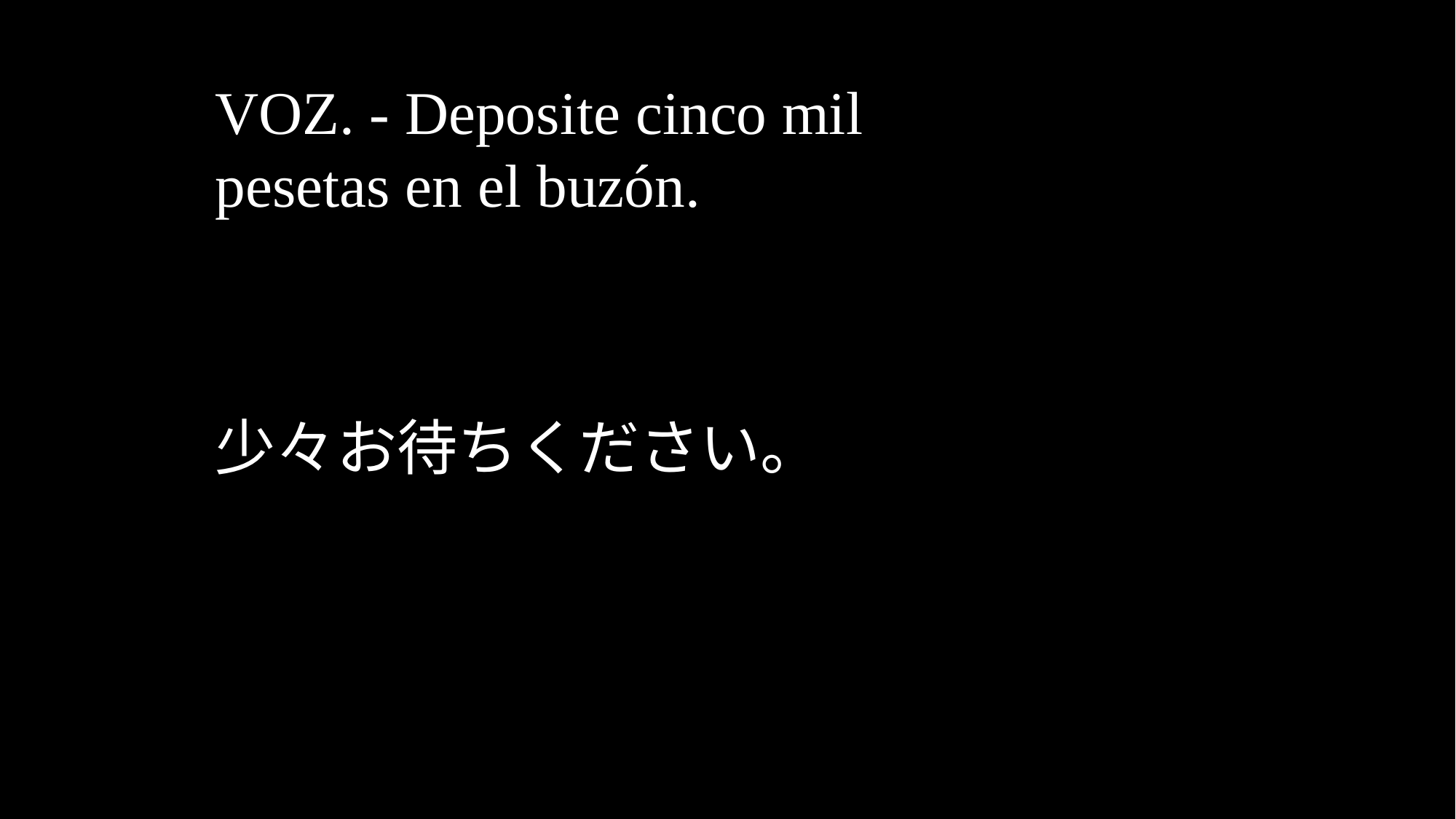

VOZ. - Deposite cinco mil pesetas en el buzón.

少々お待ちください。